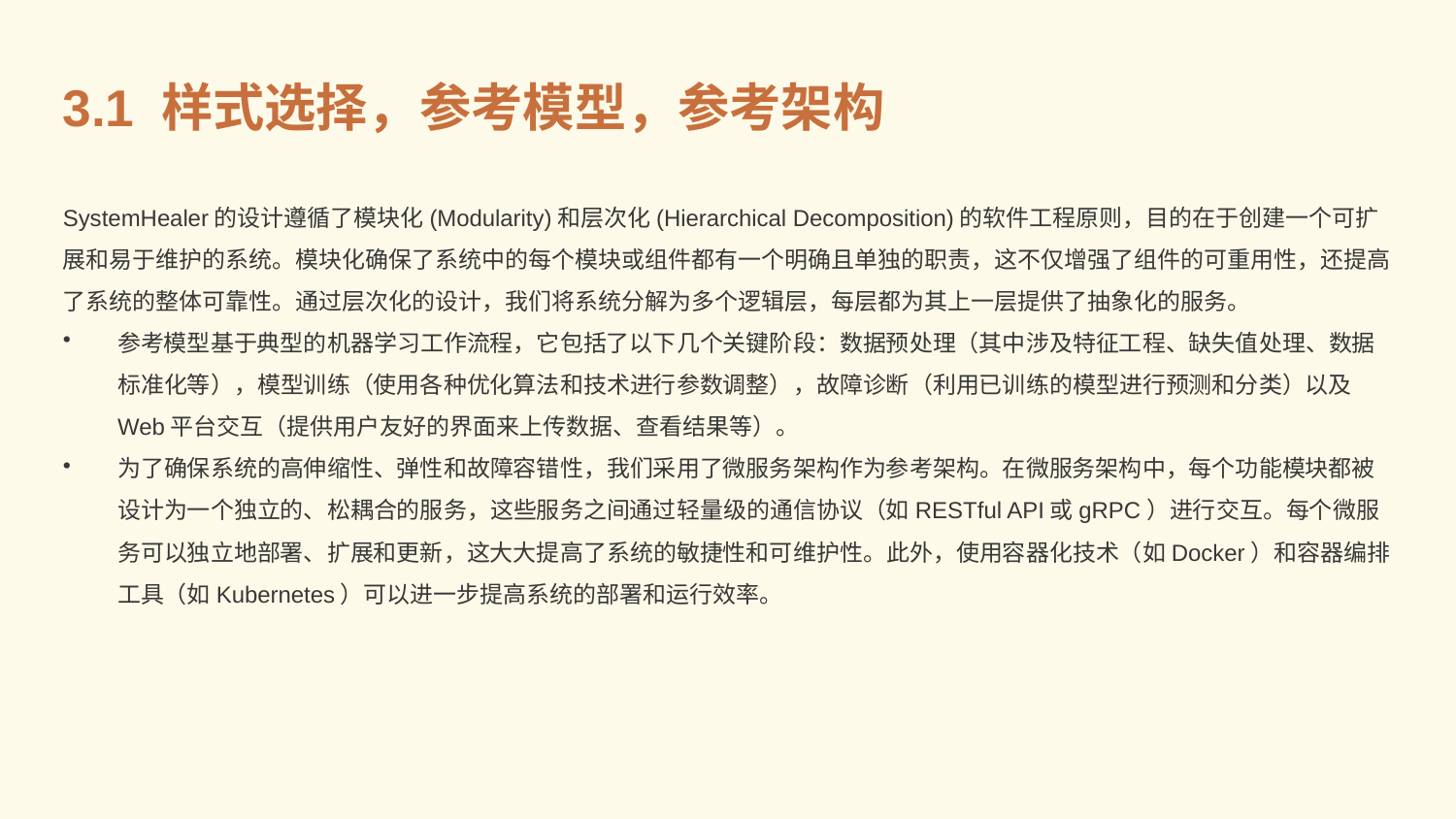

3.1 样式选择，参考模型，参考架构
SystemHealer的设计遵循了模块化(Modularity)和层次化(Hierarchical Decomposition)的软件工程原则，目的在于创建一个可扩展和易于维护的系统。模块化确保了系统中的每个模块或组件都有一个明确且单独的职责，这不仅增强了组件的可重用性，还提高了系统的整体可靠性。通过层次化的设计，我们将系统分解为多个逻辑层，每层都为其上一层提供了抽象化的服务。
参考模型基于典型的机器学习工作流程，它包括了以下几个关键阶段：数据预处理（其中涉及特征工程、缺失值处理、数据标准化等），模型训练（使用各种优化算法和技术进行参数调整），故障诊断（利用已训练的模型进行预测和分类）以及Web平台交互（提供用户友好的界面来上传数据、查看结果等）。
为了确保系统的高伸缩性、弹性和故障容错性，我们采用了微服务架构作为参考架构。在微服务架构中，每个功能模块都被设计为一个独立的、松耦合的服务，这些服务之间通过轻量级的通信协议（如RESTful API或gRPC）进行交互。每个微服务可以独立地部署、扩展和更新，这大大提高了系统的敏捷性和可维护性。此外，使用容器化技术（如Docker）和容器编排工具（如Kubernetes）可以进一步提高系统的部署和运行效率。